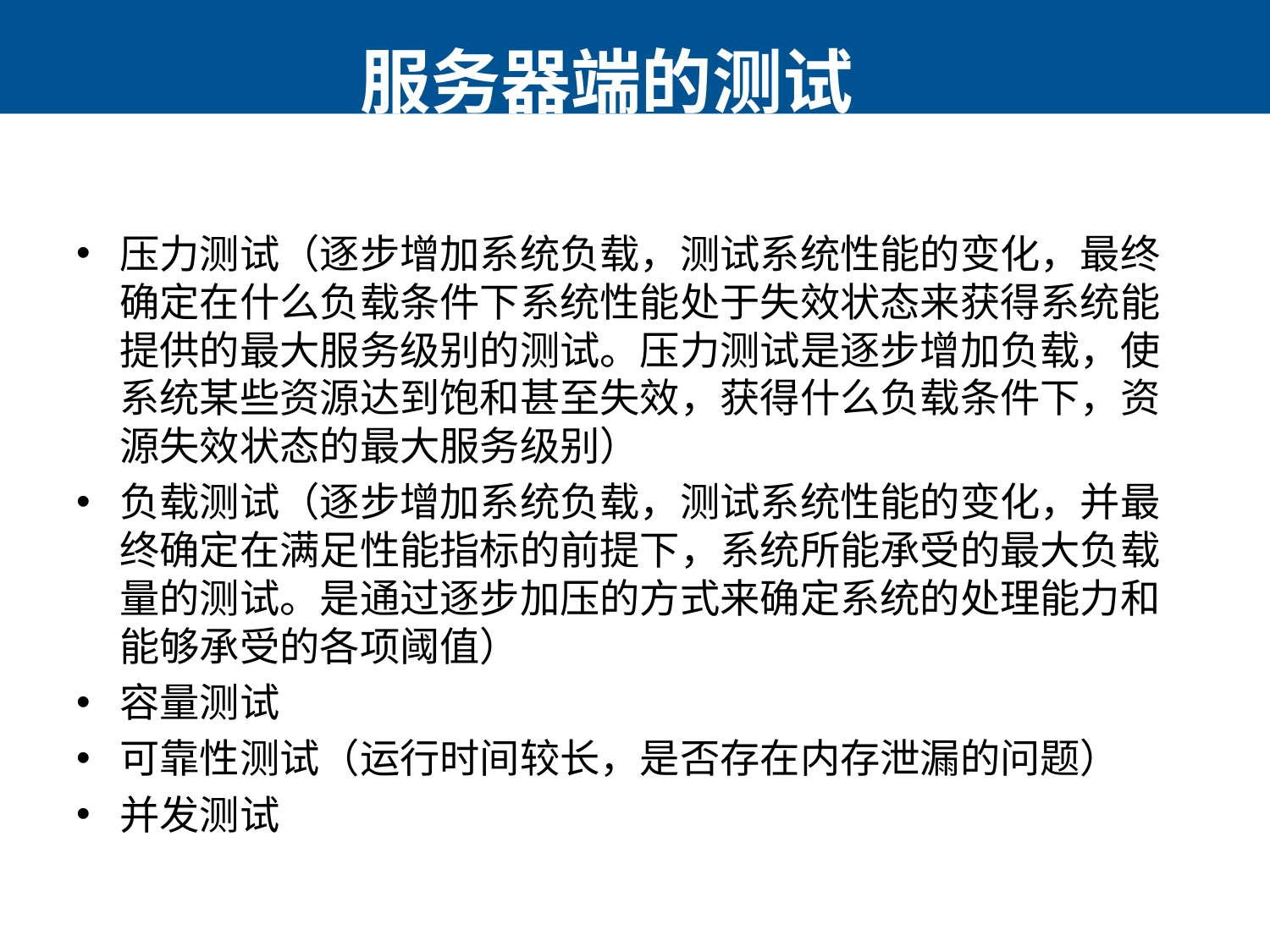

# 服务器端的测试
压力测试（逐步增加系统负载，测试系统性能的变化，最终确定在什么负载条件下系统性能处于失效状态来获得系统能提供的最大服务级别的测试。压力测试是逐步增加负载，使系统某些资源达到饱和甚至失效，获得什么负载条件下，资源失效状态的最大服务级别）
负载测试（逐步增加系统负载，测试系统性能的变化，并最终确定在满足性能指标的前提下，系统所能承受的最大负载量的测试。是通过逐步加压的方式来确定系统的处理能力和能够承受的各项阈值）
容量测试
可靠性测试（运行时间较长，是否存在内存泄漏的问题）
并发测试